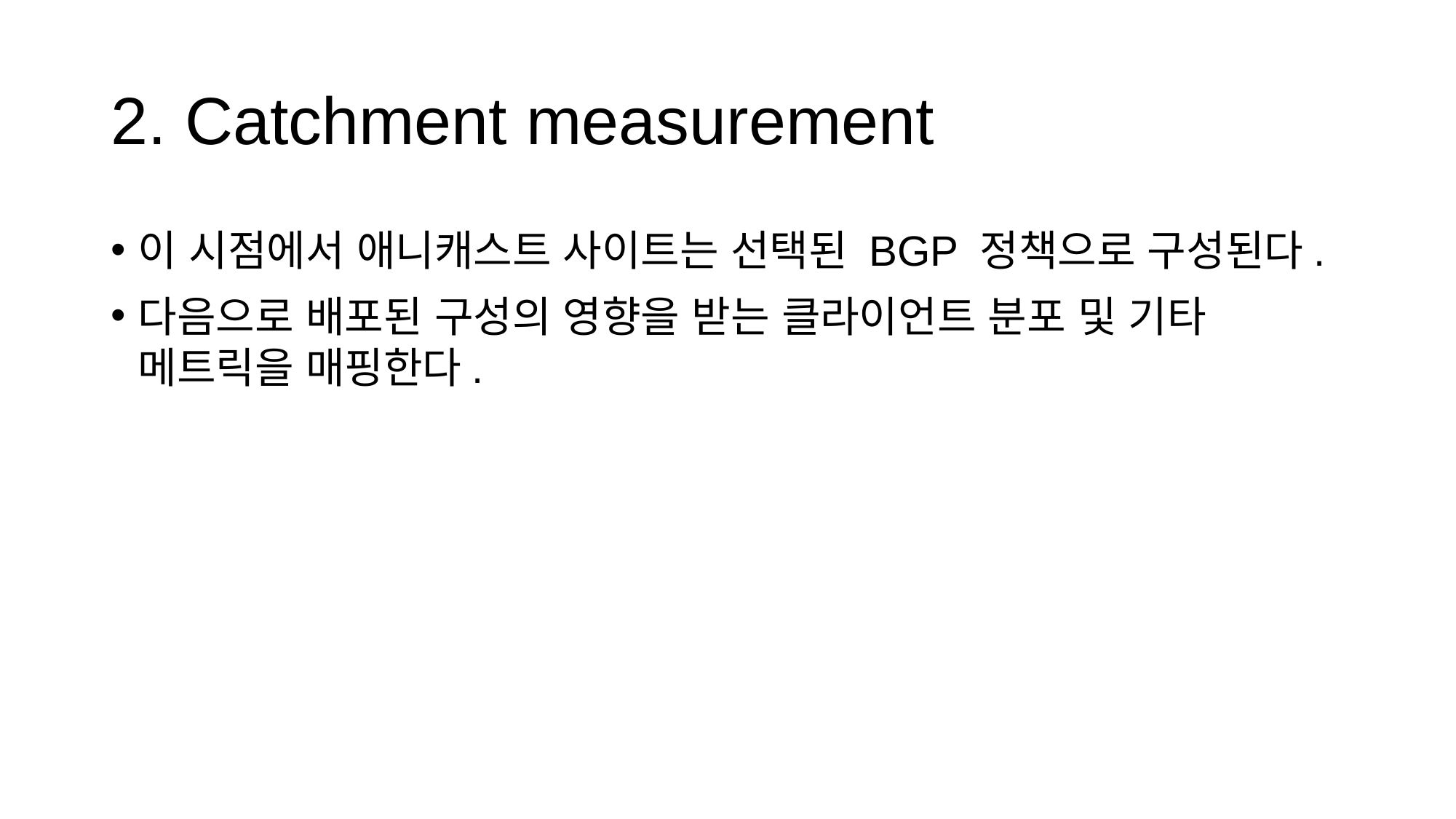

# 2. Catchment measurement
이 시점에서 애니캐스트 사이트는 선택된 BGP 정책으로 구성된다.
다음으로 배포된 구성의 영향을 받는 클라이언트 분포 및 기타 메트릭을 매핑한다.